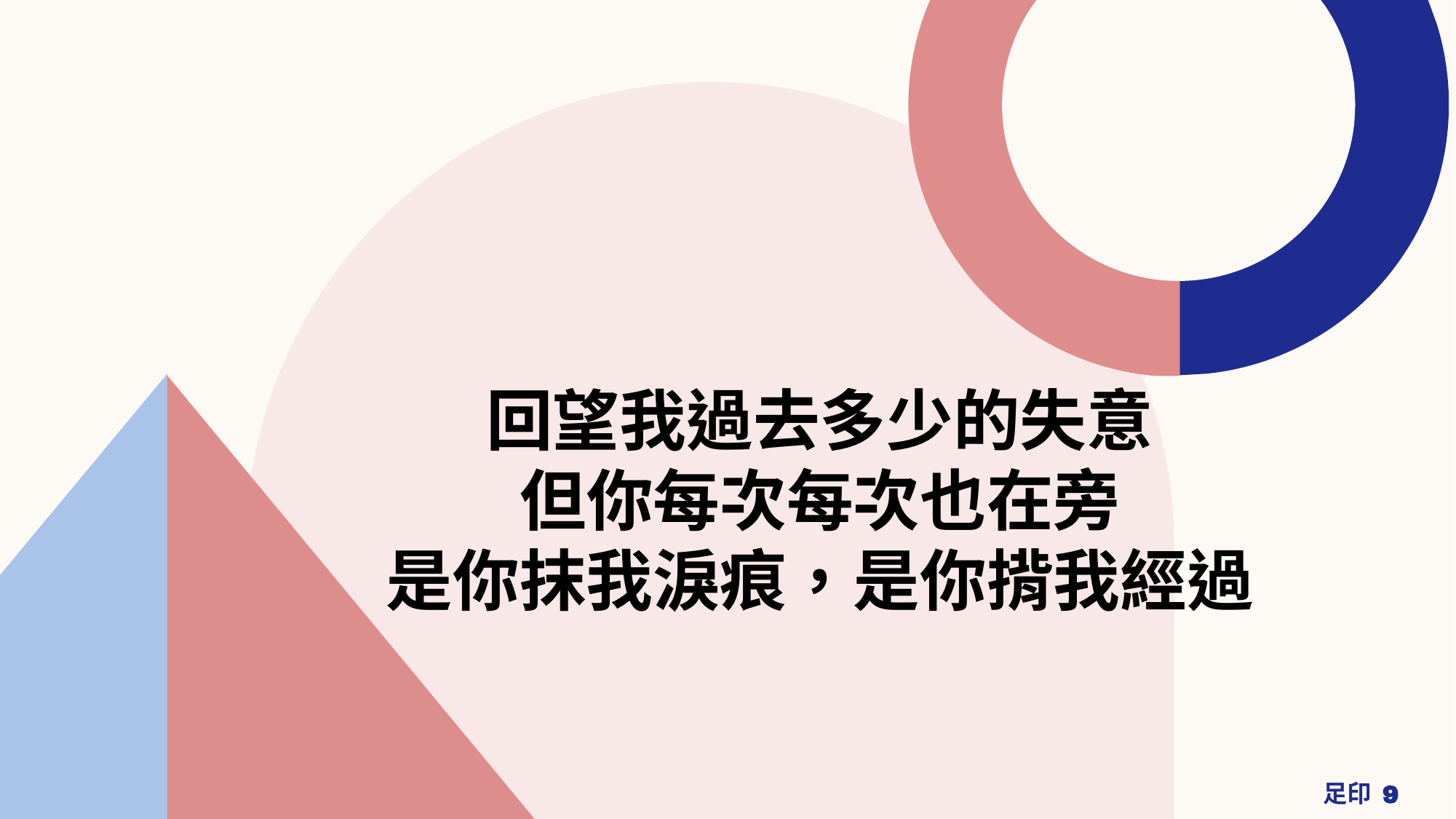

回望我過去多少的失意
但你每次每次也在旁
是你抹我淚痕，是你揹我經過
# 足印 9